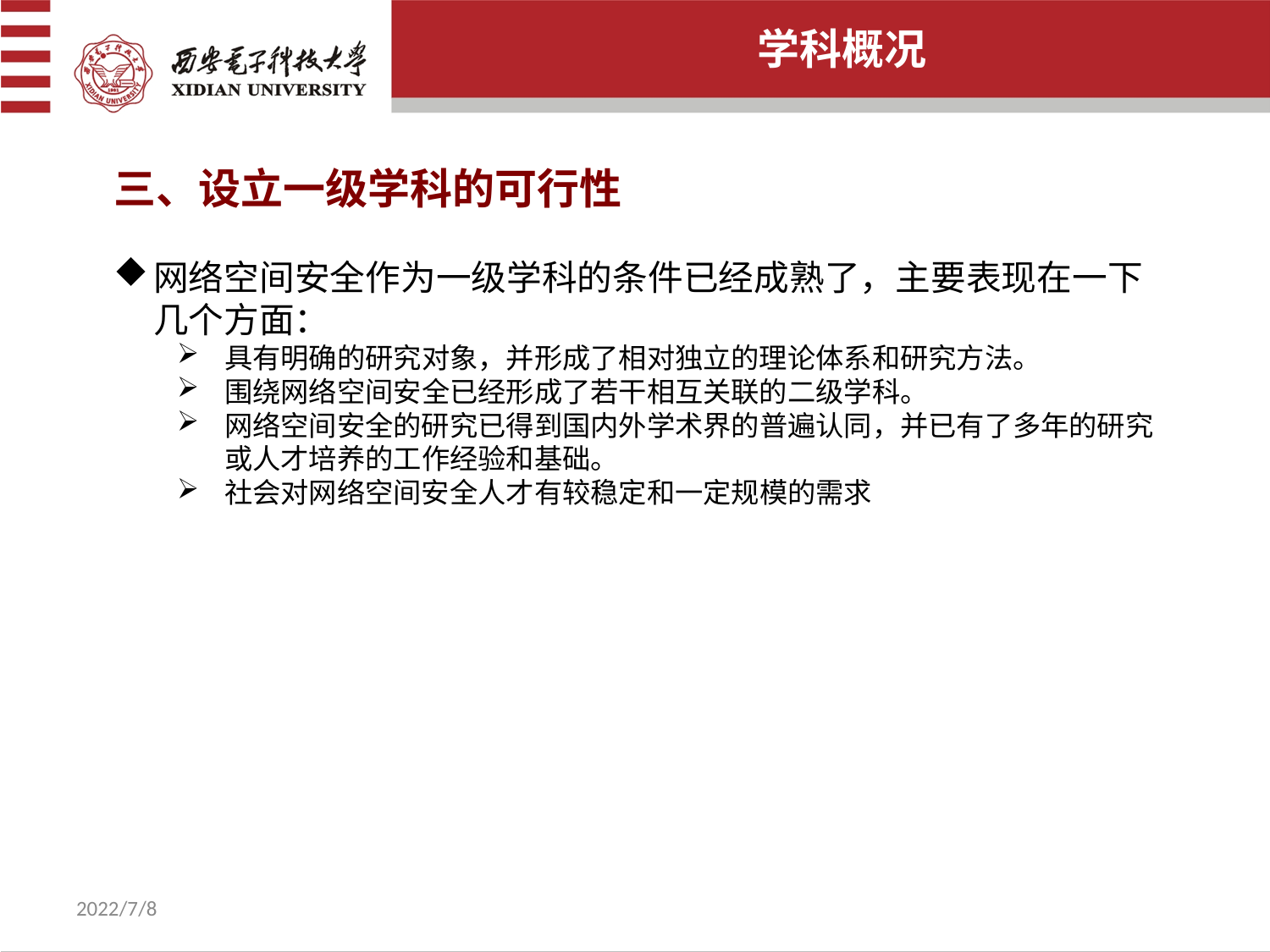

学科概况
三、设立一级学科的可行性

网络空间安全作为一级学科的条件已经成熟了，主要表现在一下几个方面：
具有明确的研究对象，并形成了相对独立的理论体系和研究方法。
围绕网络空间安全已经形成了若干相互关联的二级学科。
网络空间安全的研究已得到国内外学术界的普遍认同，并已有了多年的研究或人才培养的工作经验和基础。
社会对网络空间安全人才有较稳定和一定规模的需求

2022/7/8